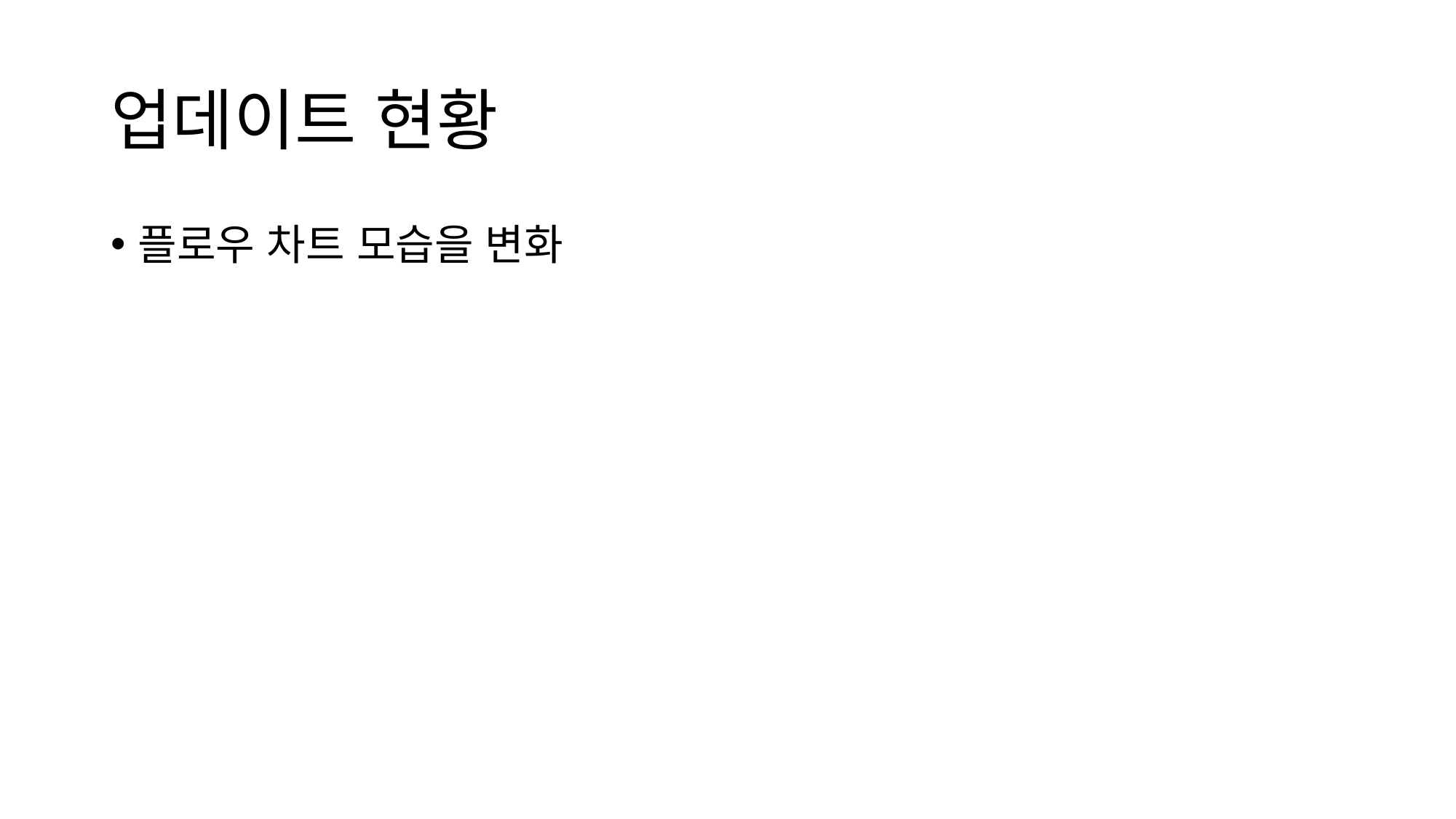

# 업데이트 현황
플로우 차트 모습을 변화